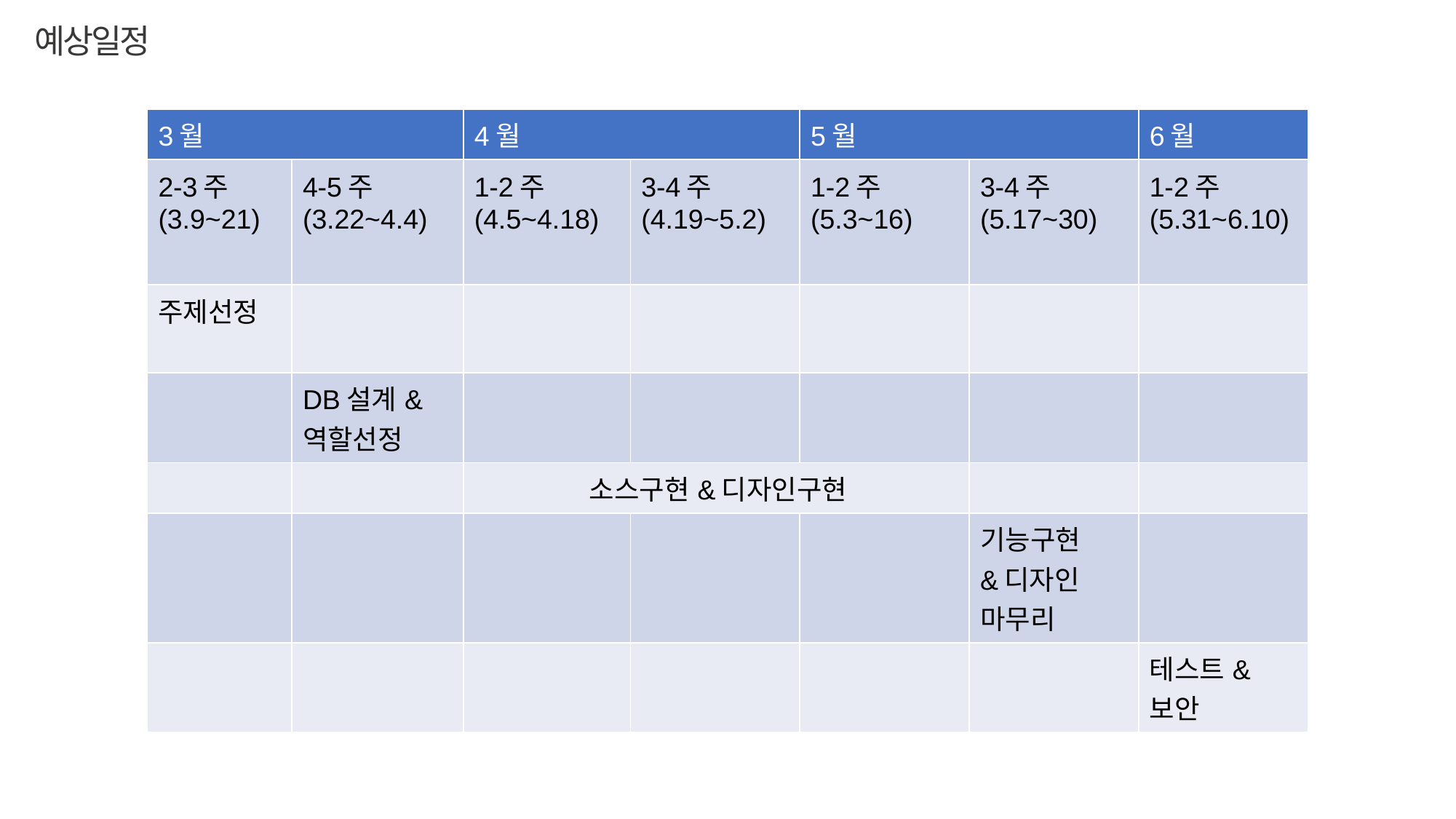

예상일정
| 3월 |  | 4월 |  | 5월 |  | 6월 |
| --- | --- | --- | --- | --- | --- | --- |
| 2-3주 (3.9~21) | 4-5주 (3.22~4.4) | 1-2주 (4.5~4.18) | 3-4주 (4.19~5.2) | 1-2주 (5.3~16) | 3-4주 (5.17~30) | 1-2주 (5.31~6.10) |
| 주제선정 |  |  |  |  |  |  |
|  | DB설계&역할선정 |  |  |  |  |  |
|  |  | 소스구현&디자인구현 |  |  |  |  |
|  |  |  |  |  | 기능구현 &디자인 마무리 |  |
|  |  |  |  |  |  | 테스트&보안 |